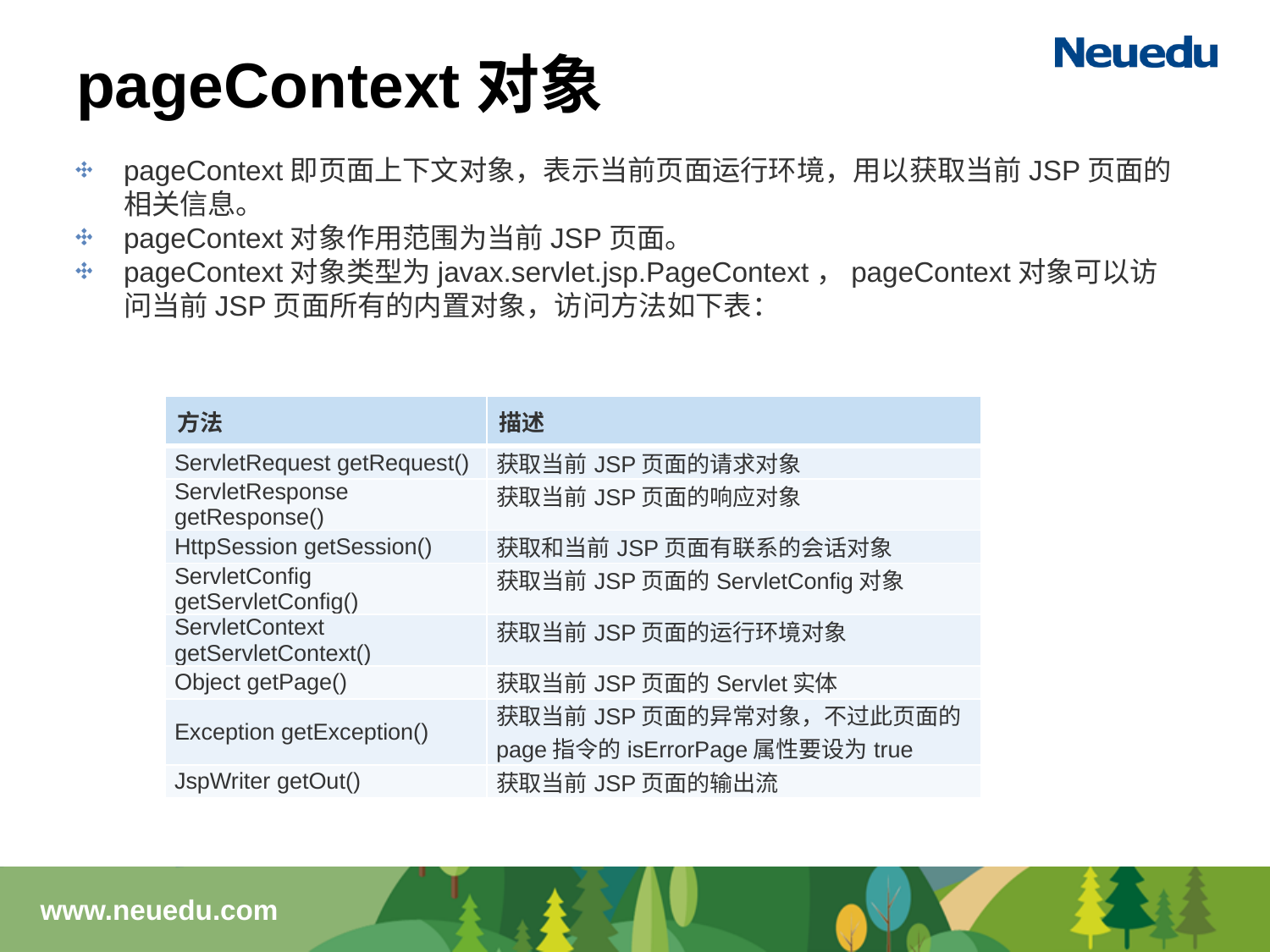

# pageContext对象
pageContext即页面上下文对象，表示当前页面运行环境，用以获取当前JSP页面的相关信息。
pageContext对象作用范围为当前JSP页面。
pageContext对象类型为javax.servlet.jsp.PageContext，pageContext对象可以访问当前JSP页面所有的内置对象，访问方法如下表：

| 方法 | 描述 |
| --- | --- |
| ServletRequest getRequest() | 获取当前JSP页面的请求对象 |
| ServletResponse getResponse() | 获取当前JSP页面的响应对象 |
| HttpSession getSession() | 获取和当前JSP页面有联系的会话对象 |
| ServletConfig getServletConfig() | 获取当前JSP页面的ServletConfig对象 |
| ServletContext getServletContext() | 获取当前JSP页面的运行环境对象 |
| Object getPage() | 获取当前JSP页面的Servlet实体 |
| Exception getException() | 获取当前JSP页面的异常对象，不过此页面的page指令的isErrorPage属性要设为true |
| JspWriter getOut() | 获取当前JSP页面的输出流 |